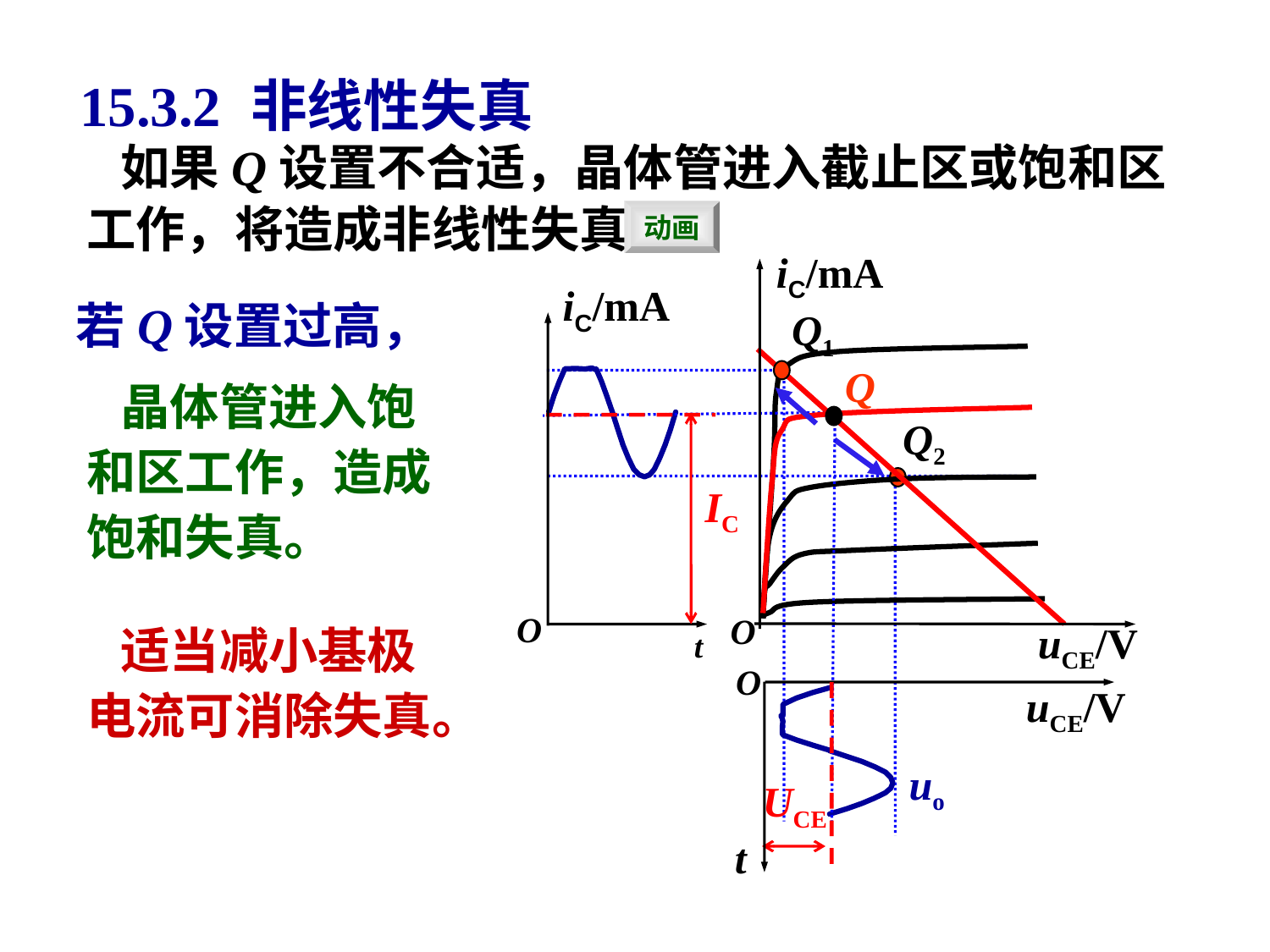

# 15.3.2 非线性失真
  如果Q设置不合适，晶体管进入截止区或饱和区工作，将造成非线性失真。
动画
iC/mA

iC/mA

Q

IC

O
O
uCE/V
t

O
uCE/V

t
UCE

若Q设置过高，
Q1

  晶体管进入饱和区工作，造成饱和失真。

Q2

  适当减小基极电流可消除失真。

uo